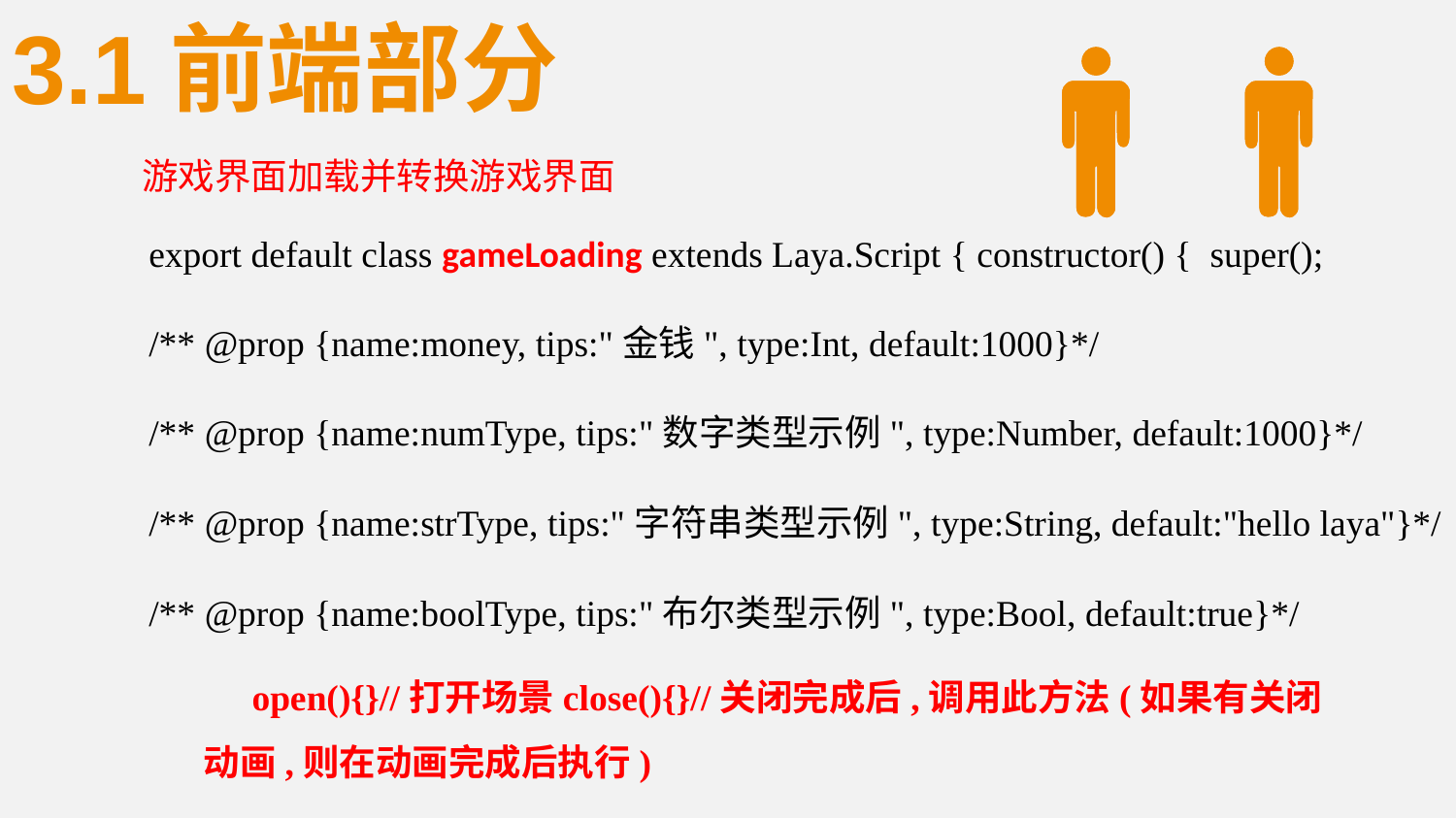

3.1前端部分

    游戏界面加载并转换游戏界面
export default class gameLoading extends Laya.Script { constructor() {  super();
/** @prop {name:money, tips:"金钱", type:Int, default:1000}*/
/** @prop {name:numType, tips:"数字类型示例", type:Number, default:1000}*/
/** @prop {name:strType, tips:"字符串类型示例", type:String, default:"hello laya"}*/
/** @prop {name:boolType, tips:"布尔类型示例", type:Bool, default:true}*/
open(){}//打开场景close(){}//关闭完成后,调用此方法(如果有关闭动画,则在动画完成后执行)